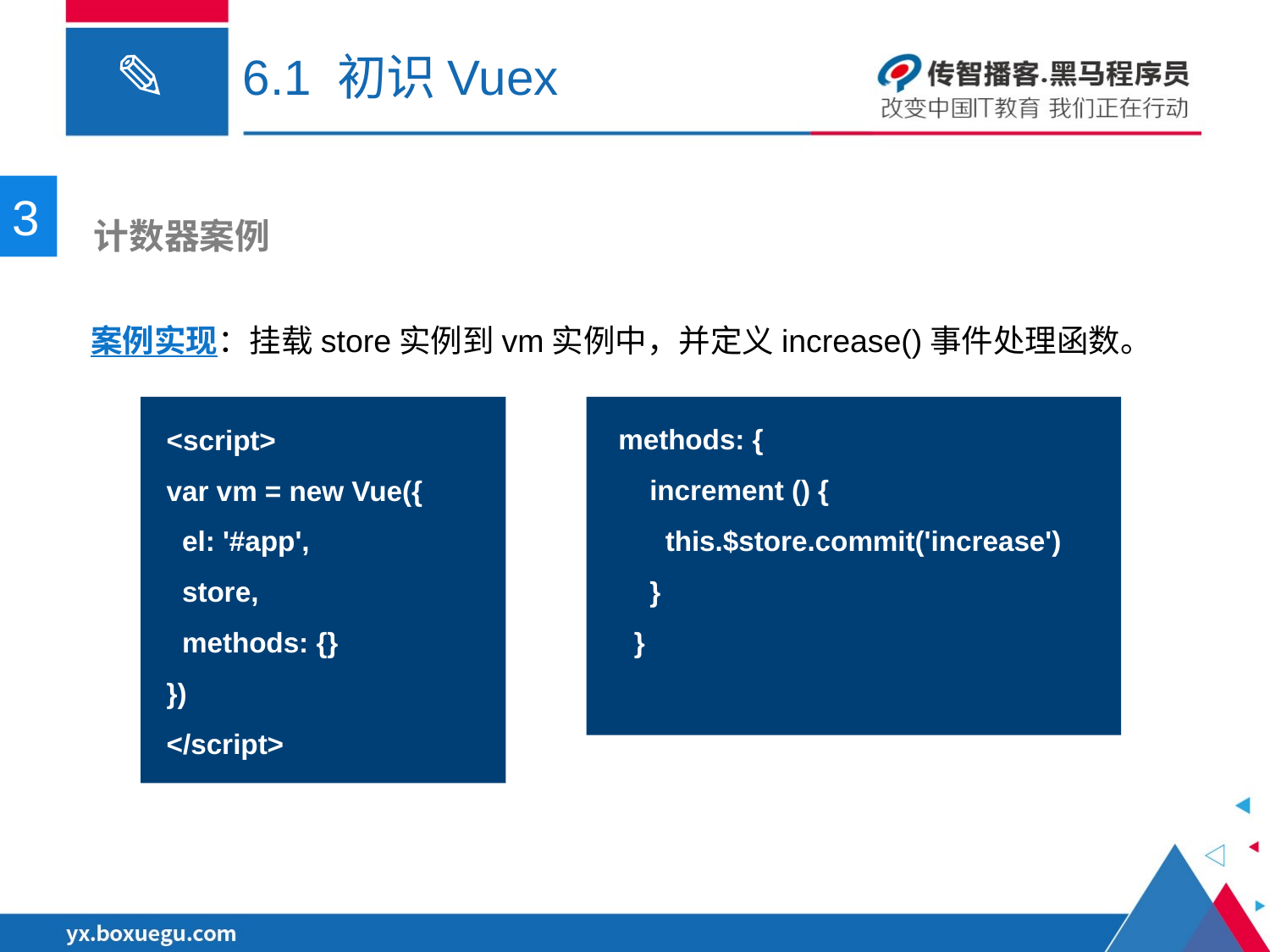

# 6.1 初识Vuex

3
  计数器案例
案例实现：挂载store实例到vm实例中，并定义increase()事件处理函数。

methods: {
    increment () {
      this.$store.commit('increase')
    }
  }

<script>
var vm = new Vue({
  el: '#app',
  store,
  methods: {}
})
</script>